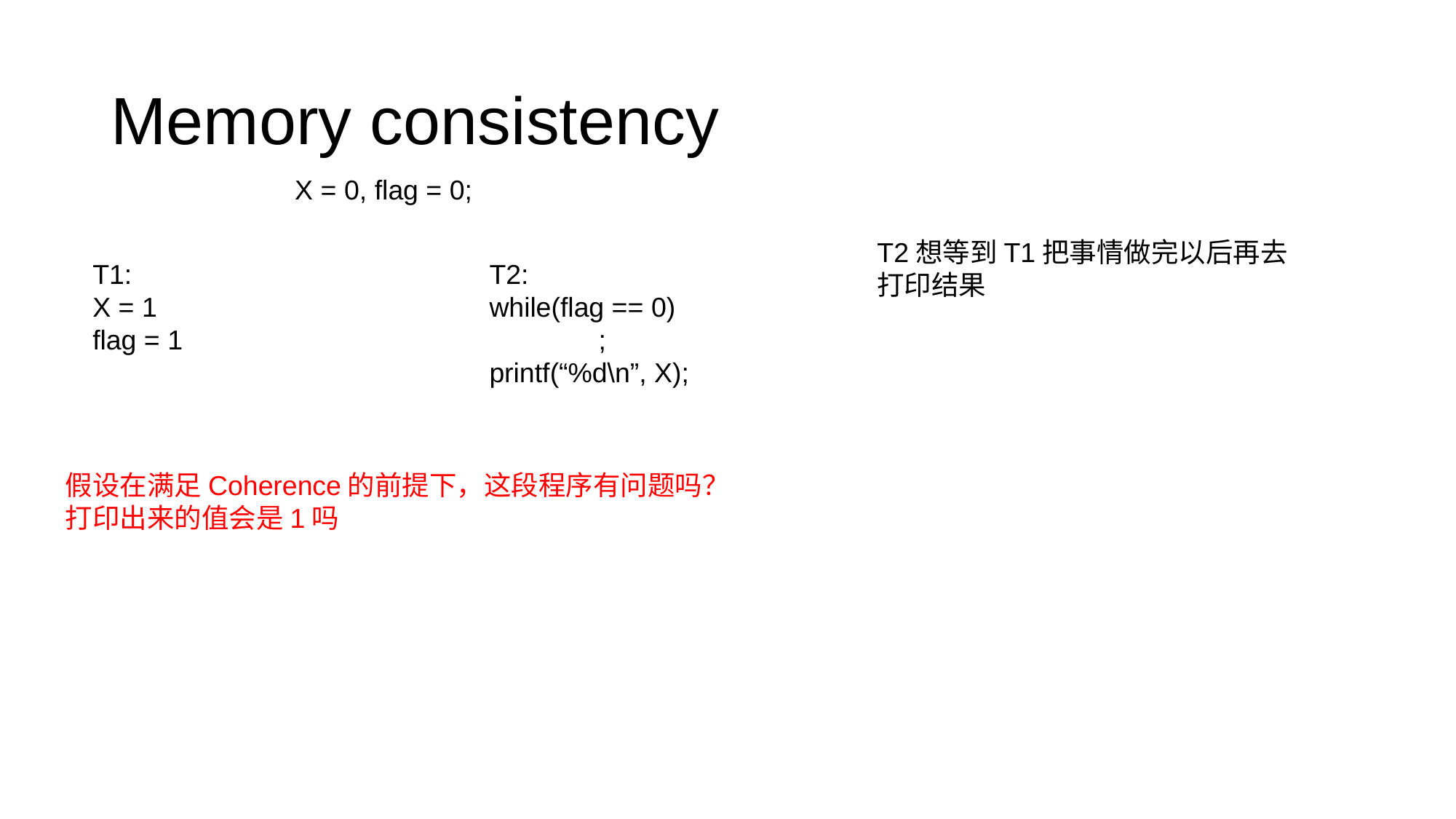

# Memory consistency
X = 0, flag = 0;
T2想等到T1把事情做完以后再去打印结果
T1:
X = 1
flag = 1
T2:
while(flag == 0)
	;
printf(“%d\n”, X);
假设在满足Coherence的前提下，这段程序有问题吗？打印出来的值会是1吗